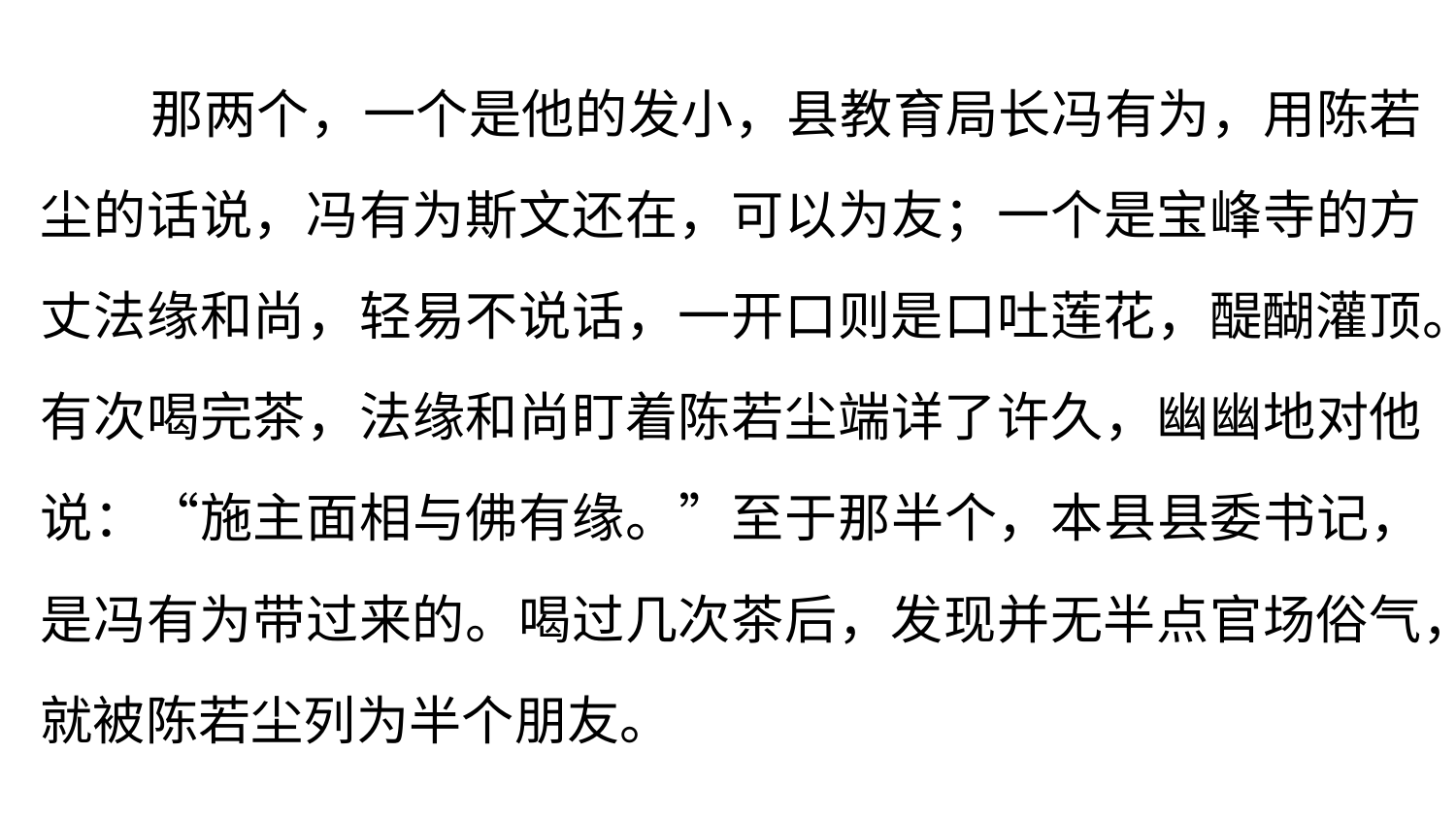

那两个，一个是他的发小，县教育局长冯有为，用陈若尘的话说，冯有为斯文还在，可以为友；一个是宝峰寺的方丈法缘和尚，轻易不说话，一开口则是口吐莲花，醍醐灌顶。有次喝完茶，法缘和尚盯着陈若尘端详了许久，幽幽地对他说：“施主面相与佛有缘。”至于那半个，本县县委书记，是冯有为带过来的。喝过几次茶后，发现并无半点官场俗气，就被陈若尘列为半个朋友。